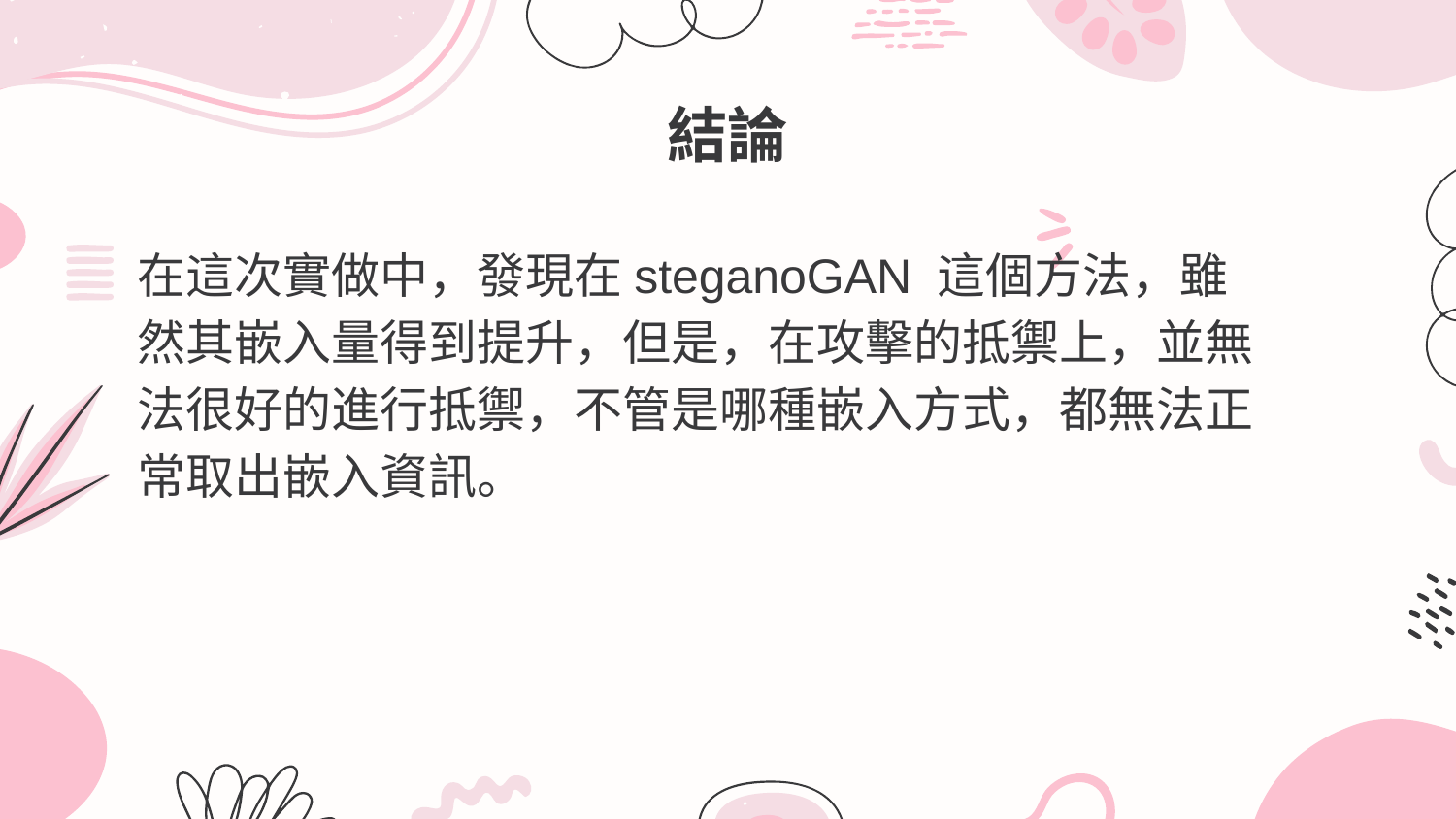

# 結論

在這次實做中，發現在steganoGAN 這個方法，雖然其嵌入量得到提升，但是，在攻擊的抵禦上，並無法很好的進行抵禦，不管是哪種嵌入方式，都無法正常取出嵌入資訊。